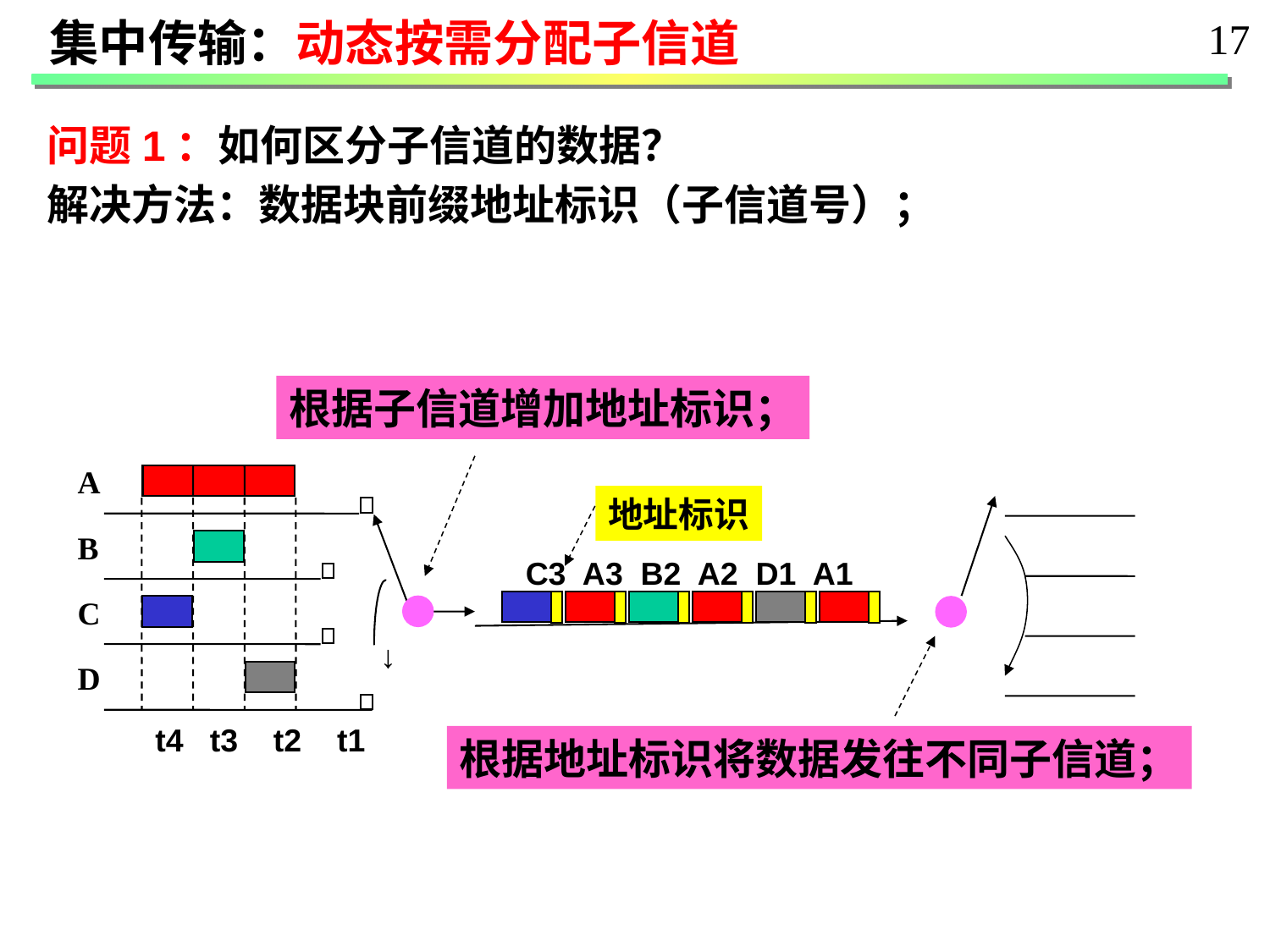

集中传输：动态按需分配子信道
17

问题1：如何区分子信道的数据？
解决方法：数据块前缀地址标识（子信道号）；
根据子信道增加地址标识；
A

地址标识

B

 C3  A3  B2  A2  D1  A1

C

 ↓

D

t4   t3    t2    t1
根据地址标识将数据发往不同子信道；